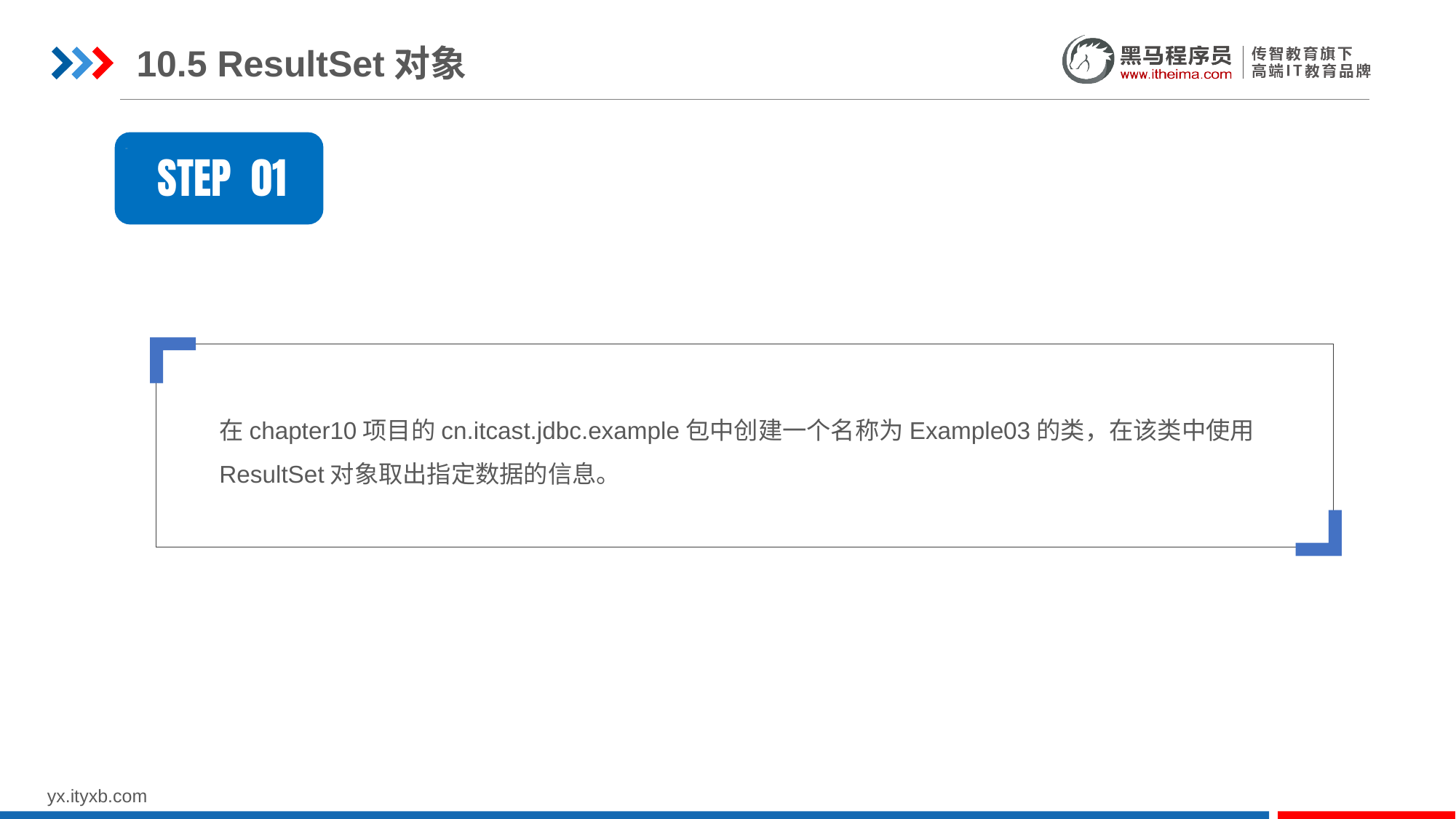

10.5 ResultSet对象

STEP  01

在chapter10项目的cn.itcast.jdbc.example包中创建一个名称为Example03的类，在该类中使用ResultSet对象取出指定数据的信息。